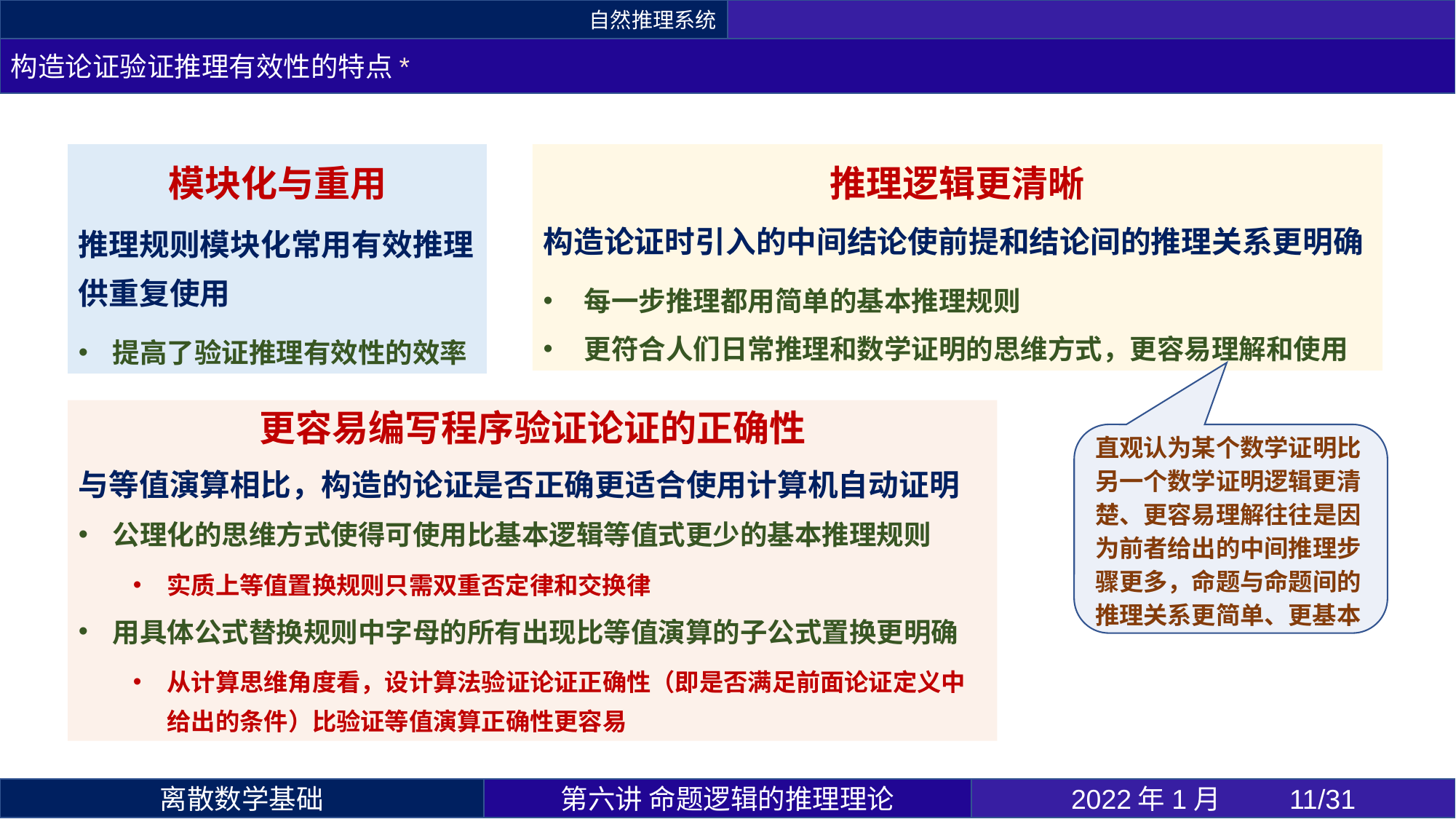

自然推理系统
构造论证验证推理有效性的特点*
模块化与重用
推理规则模块化常用有效推理供重复使用
提高了验证推理有效性的效率
推理逻辑更清晰
构造论证时引入的中间结论使前提和结论间的推理关系更明确
每一步推理都用简单的基本推理规则
更符合人们日常推理和数学证明的思维方式，更容易理解和使用
更容易编写程序验证论证的正确性
与等值演算相比，构造的论证是否正确更适合使用计算机自动证明
公理化的思维方式使得可使用比基本逻辑等值式更少的基本推理规则
实质上等值置换规则只需双重否定律和交换律
用具体公式替换规则中字母的所有出现比等值演算的子公式置换更明确
从计算思维角度看，设计算法验证论证正确性（即是否满足前面论证定义中给出的条件）比验证等值演算正确性更容易
直观认为某个数学证明比另一个数学证明逻辑更清楚、更容易理解往往是因为前者给出的中间推理步骤更多，命题与命题间的推理关系更简单、更基本
第六讲 命题逻辑的推理理论
2022年1月 	11/31
离散数学基础